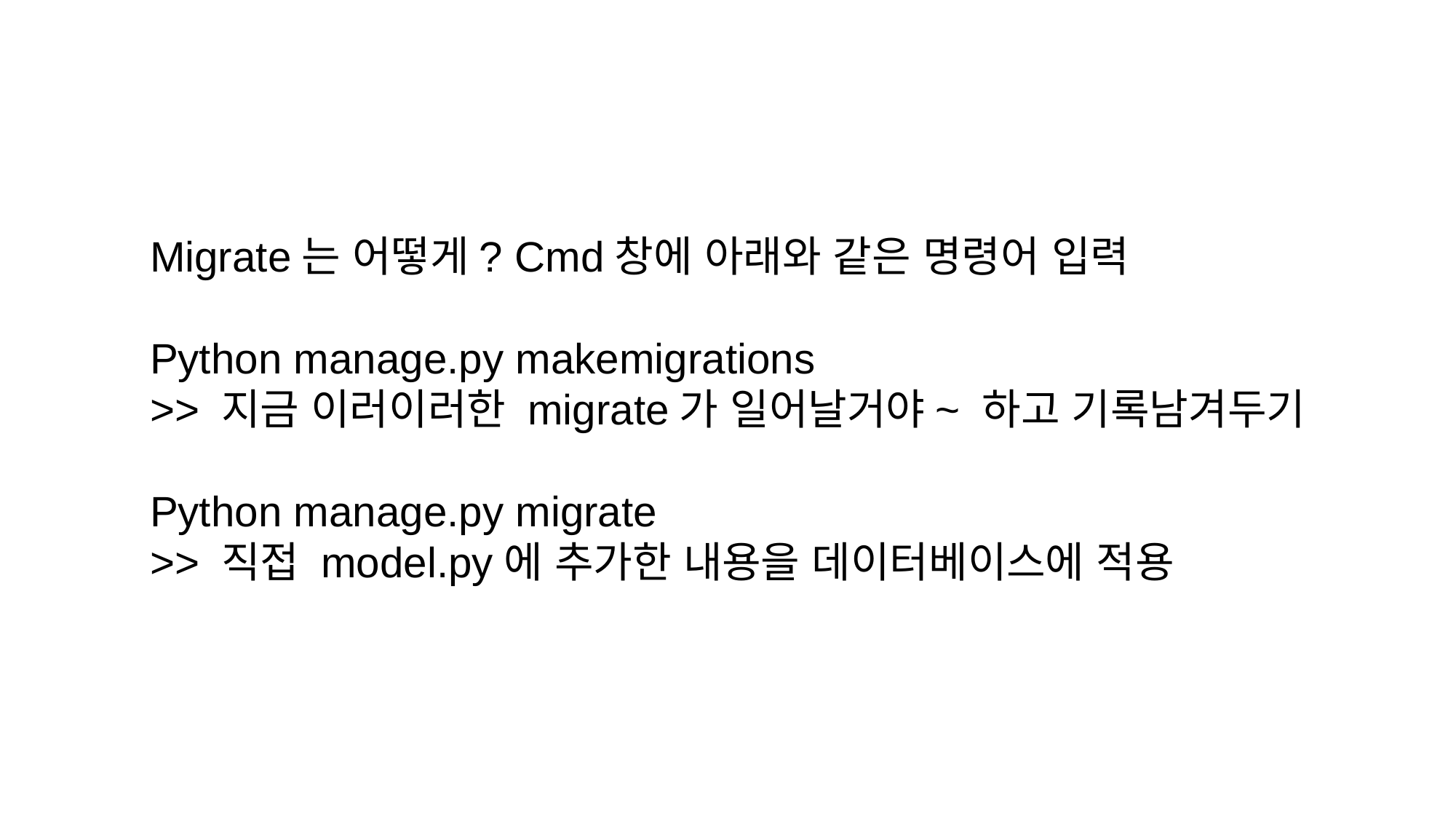

Migrate는 어떻게? Cmd창에 아래와 같은 명령어 입력

Python manage.py makemigrations
>> 지금 이러이러한 migrate가 일어날거야~ 하고 기록남겨두기

Python manage.py migrate
>> 직접 model.py에 추가한 내용을 데이터베이스에 적용